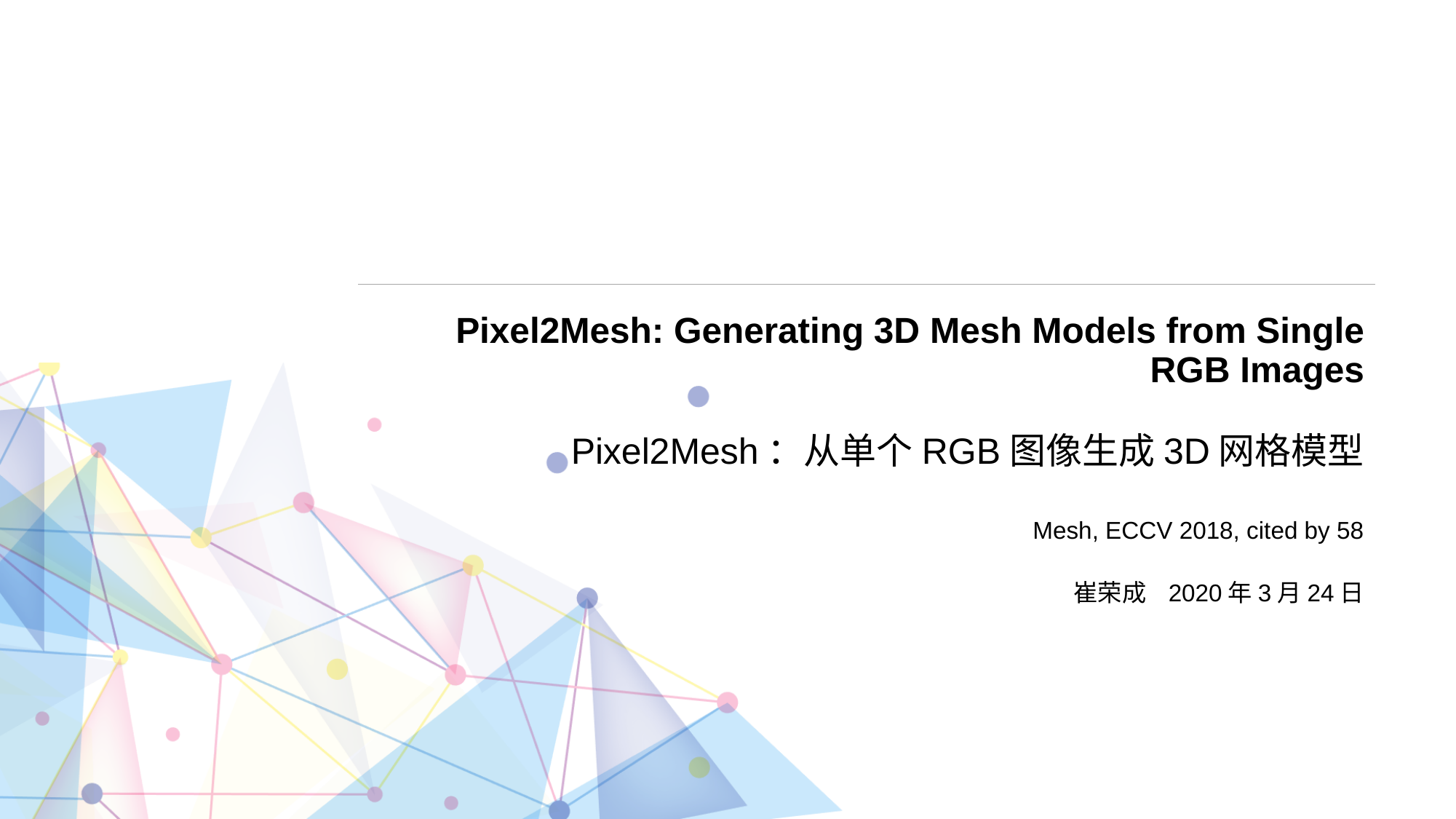

# Pixel2Mesh: Generating 3D Mesh Models from Single RGB Images
Pixel2Mesh：从单个RGB图像生成3D网格模型
Mesh, ECCV 2018, cited by 58
崔荣成   2020年3月24日